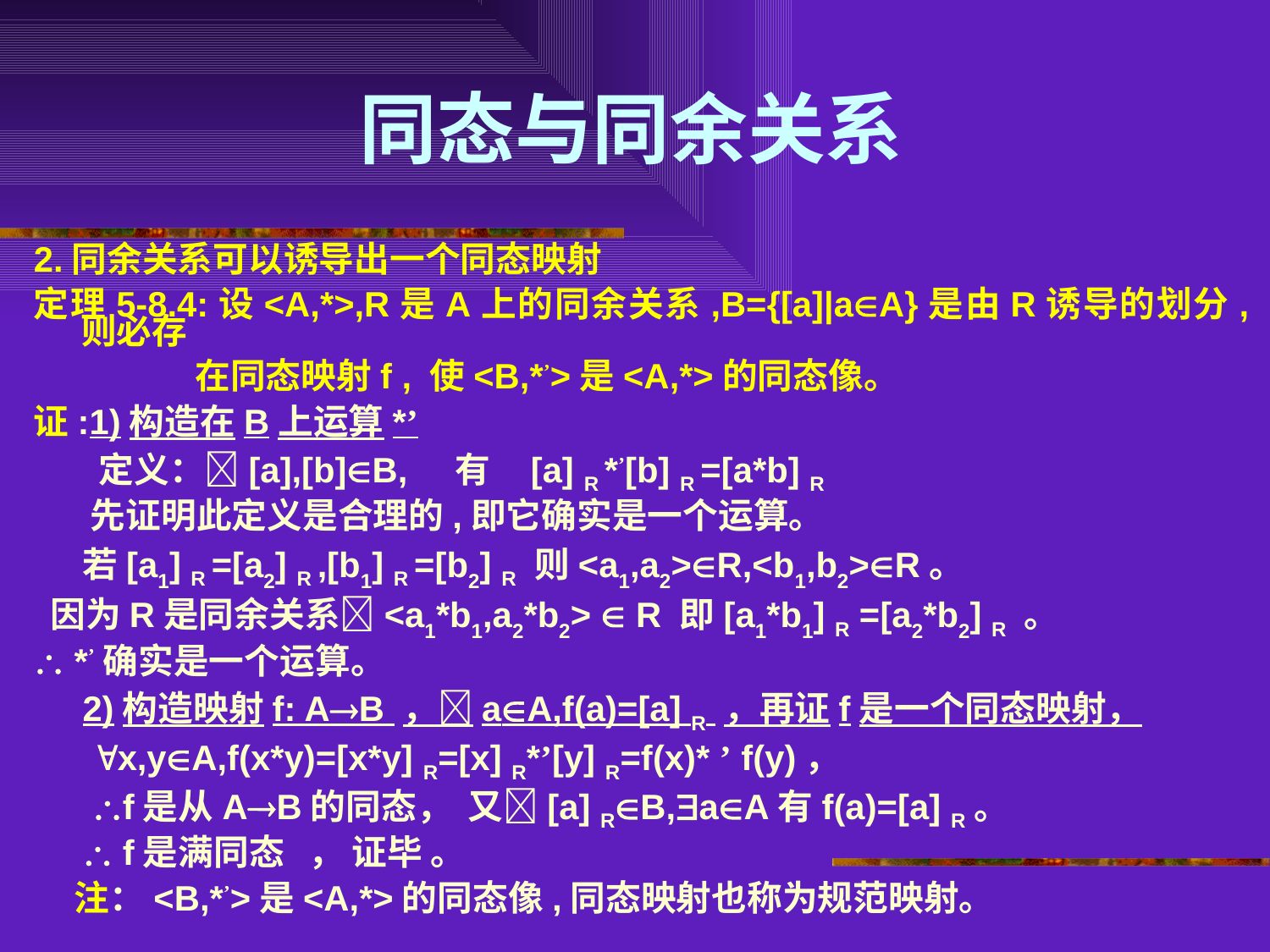

# 同态与同余关系
2.同余关系可以诱导出一个同态映射
定理5-8.4:设<A,*>,R是A上的同余关系,B={[a]|a∈A}是由R诱导的划分,则必存
                   在同态映射f , 使<B,*’>是<A,*>的同态像。
证:1)构造在B上运算*’
       定义：∀[a],[b]∈B,    有    [a] R *’[b] R =[a*b] R
      先证明此定义是合理的,即它确实是一个运算。
     若[a1] R =[a2] R ,[b1] R =[b2] R 则<a1,a2>∈R,<b1,b2>∈R。
 因为R是同余关系∴<a1*b1,a2*b2> ∈ R 即[a1*b1] R =[a2*b2] R 。
∴ *’确实是一个运算。
     2)构造映射f: A→B ，∀a∈A,f(a)=[a] R ，再证f是一个同态映射，
      ∀x,y∈A,f(x*y)=[x*y] R=[x] R*’[y] R=f(x)* ’ f(y)，
      ∴f是从A→B的同态，  又∀[a] R∈B,∃a∈A有f(a)=[a] R。
     ∴ f是满同态   ， 证毕 。
    注：<B,*’>是<A,*>的同态像,同态映射也称为规范映射。